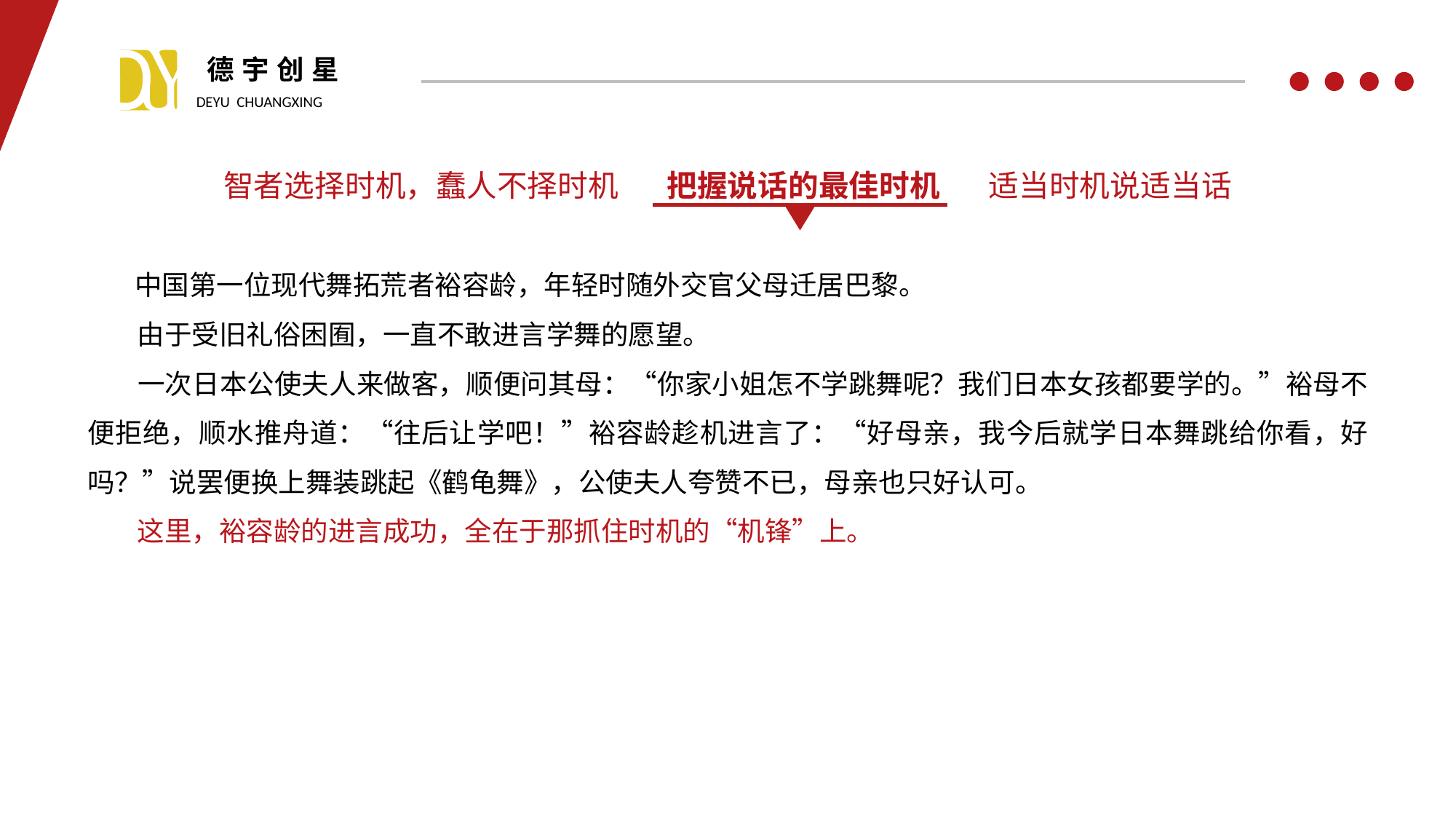

智者选择时机，蠢人不择时机       把握说话的最佳时机       适当时机说适当话

      中国第一位现代舞拓荒者裕容龄，年轻时随外交官父母迁居巴黎。
       由于受旧礼俗困囿，一直不敢进言学舞的愿望。
       一次日本公使夫人来做客，顺便问其母：“你家小姐怎不学跳舞呢？我们日本女孩都要学的。”裕母不便拒绝，顺水推舟道：“往后让学吧！”裕容龄趁机进言了：“好母亲，我今后就学日本舞跳给你看，好吗？”说罢便换上舞装跳起《鹤龟舞》，公使夫人夸赞不已，母亲也只好认可。
       这里，裕容龄的进言成功，全在于那抓住时机的“机锋”上。